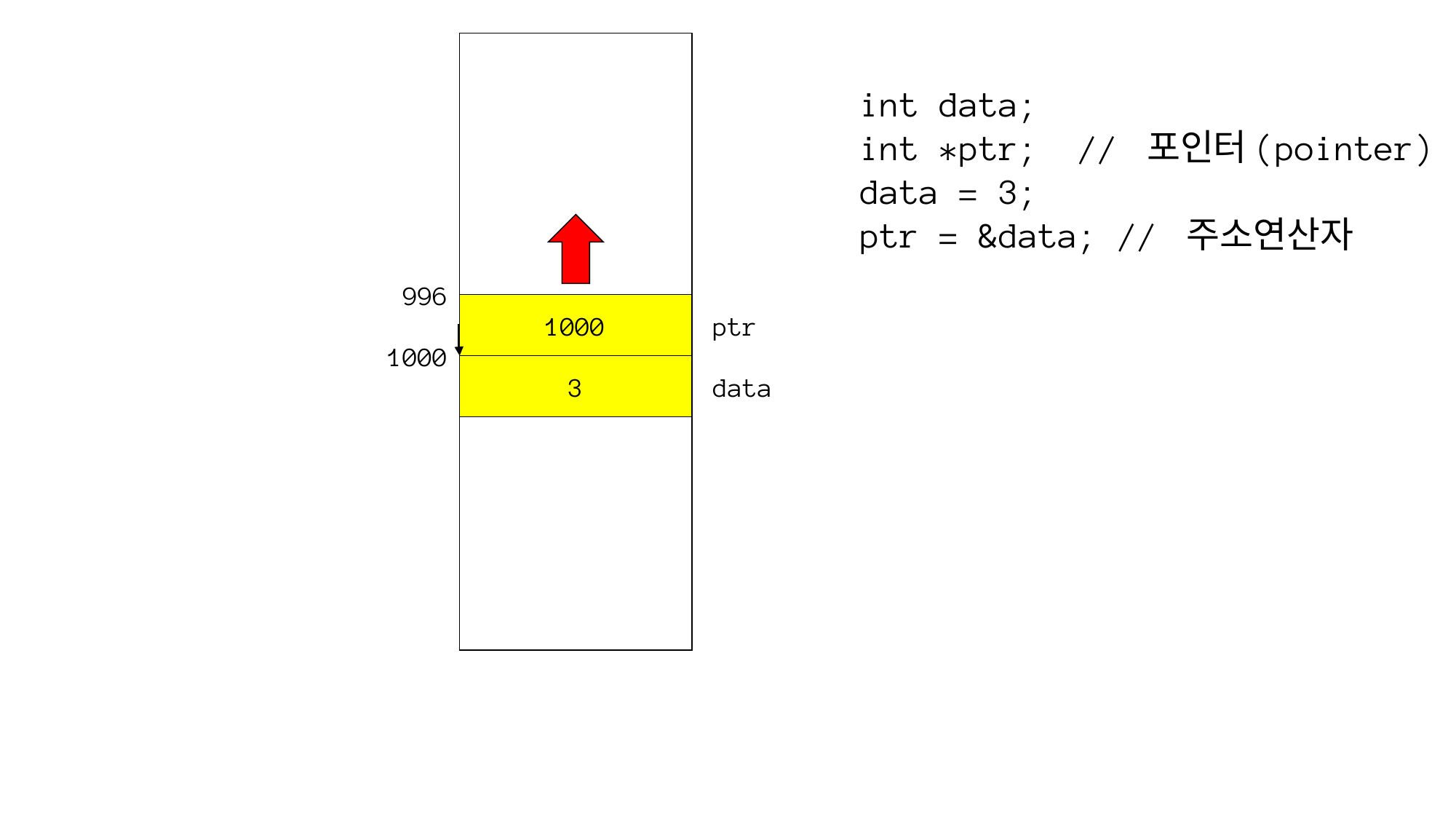

int data;
int *ptr;  // 포인터(pointer)
data = 3;
ptr = &data; // 주소연산자

996
1000
ptr
1000

3
data